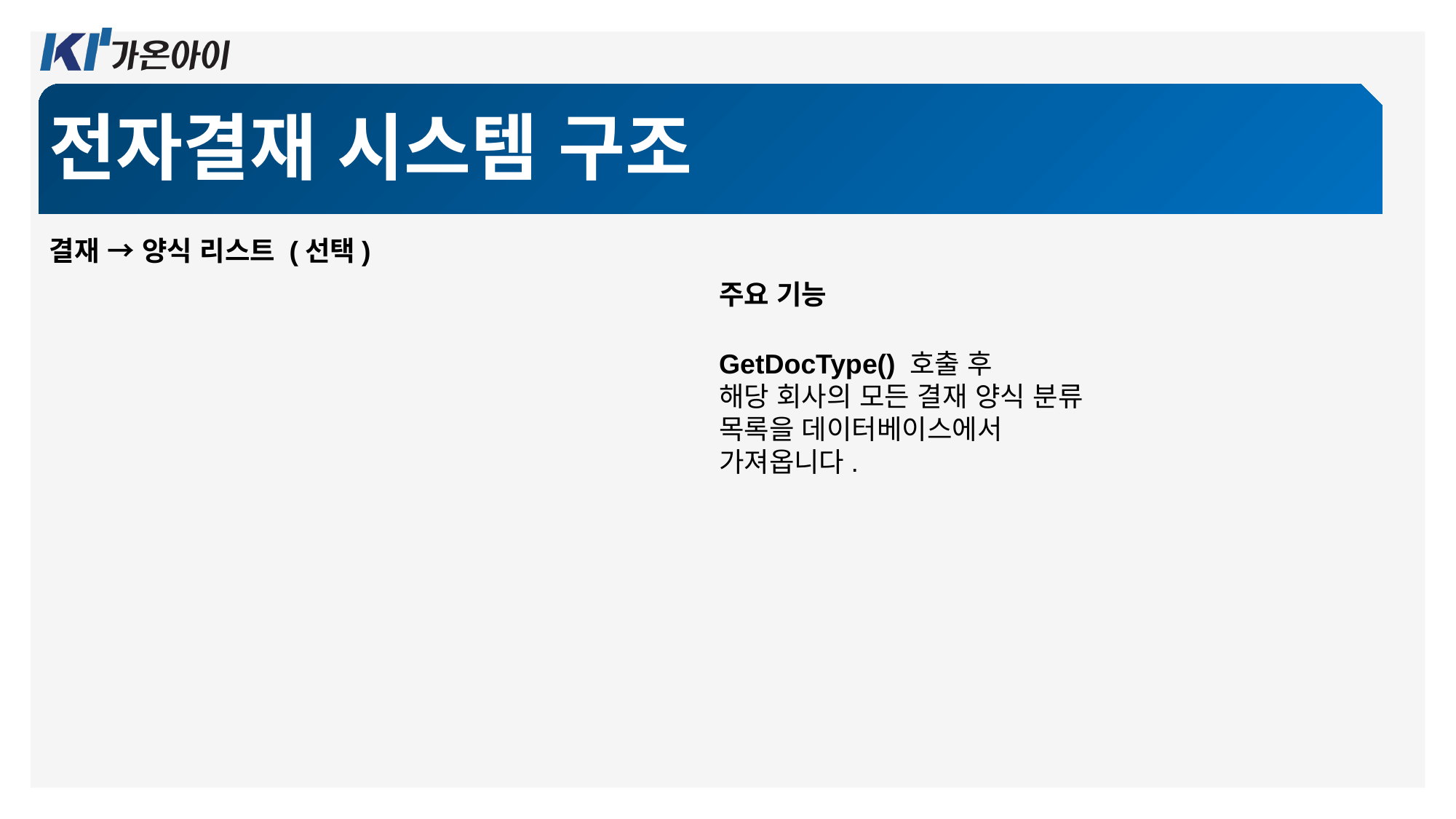

전자결재 시스템 구조
결재 → 양식 리스트 (선택)
주요 기능
GetDocType() 호출 후
해당 회사의 모든 결재 양식 분류 목록을 데이터베이스에서 가져옵니다.